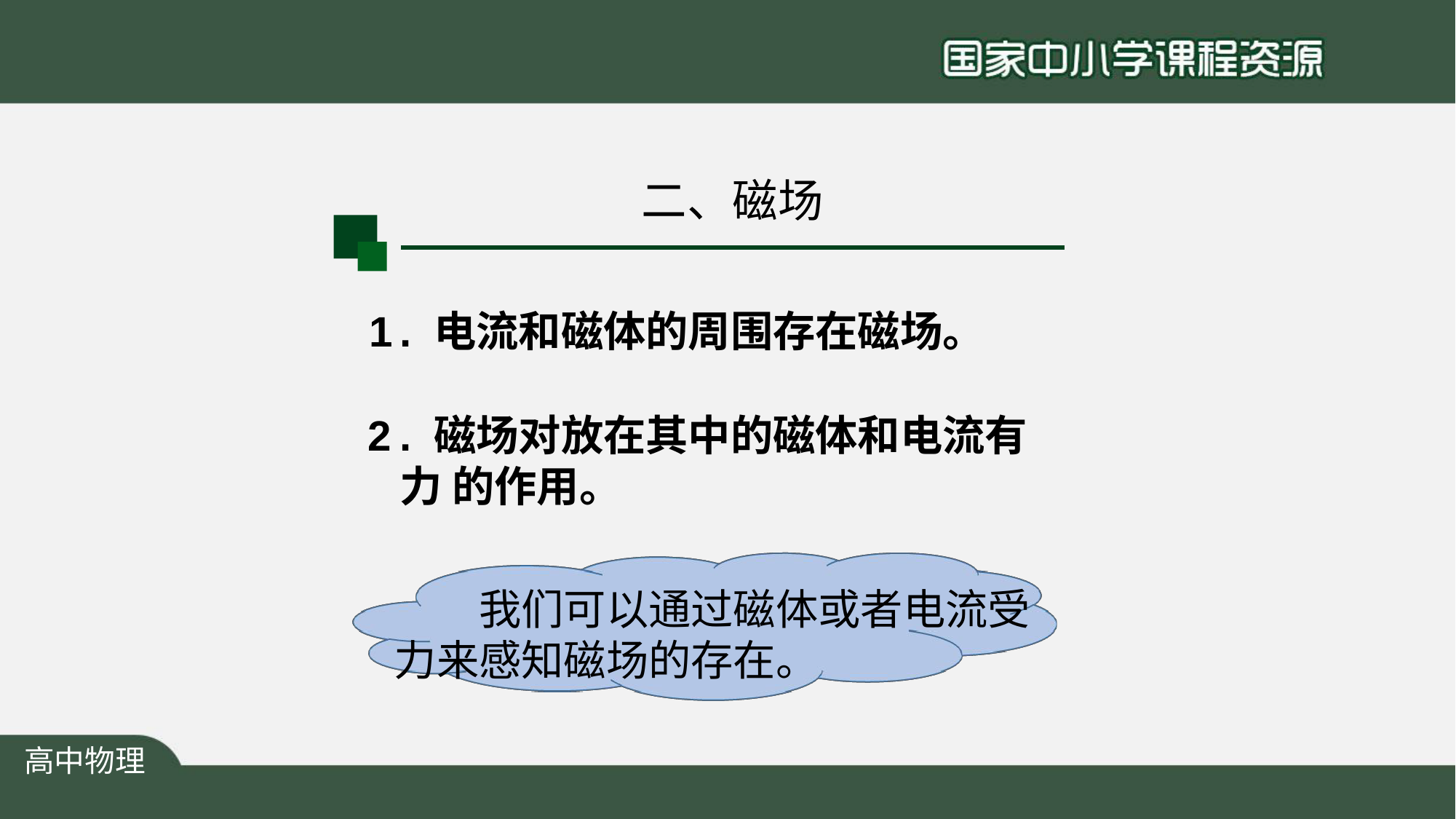

# 二、磁场

. 电流和磁体的周围存在磁场。

. 磁场对放在其中的磁体和电流有力 的作用。

我们可以通过磁体或者电流受 力来感知磁场的存在。

高中物理